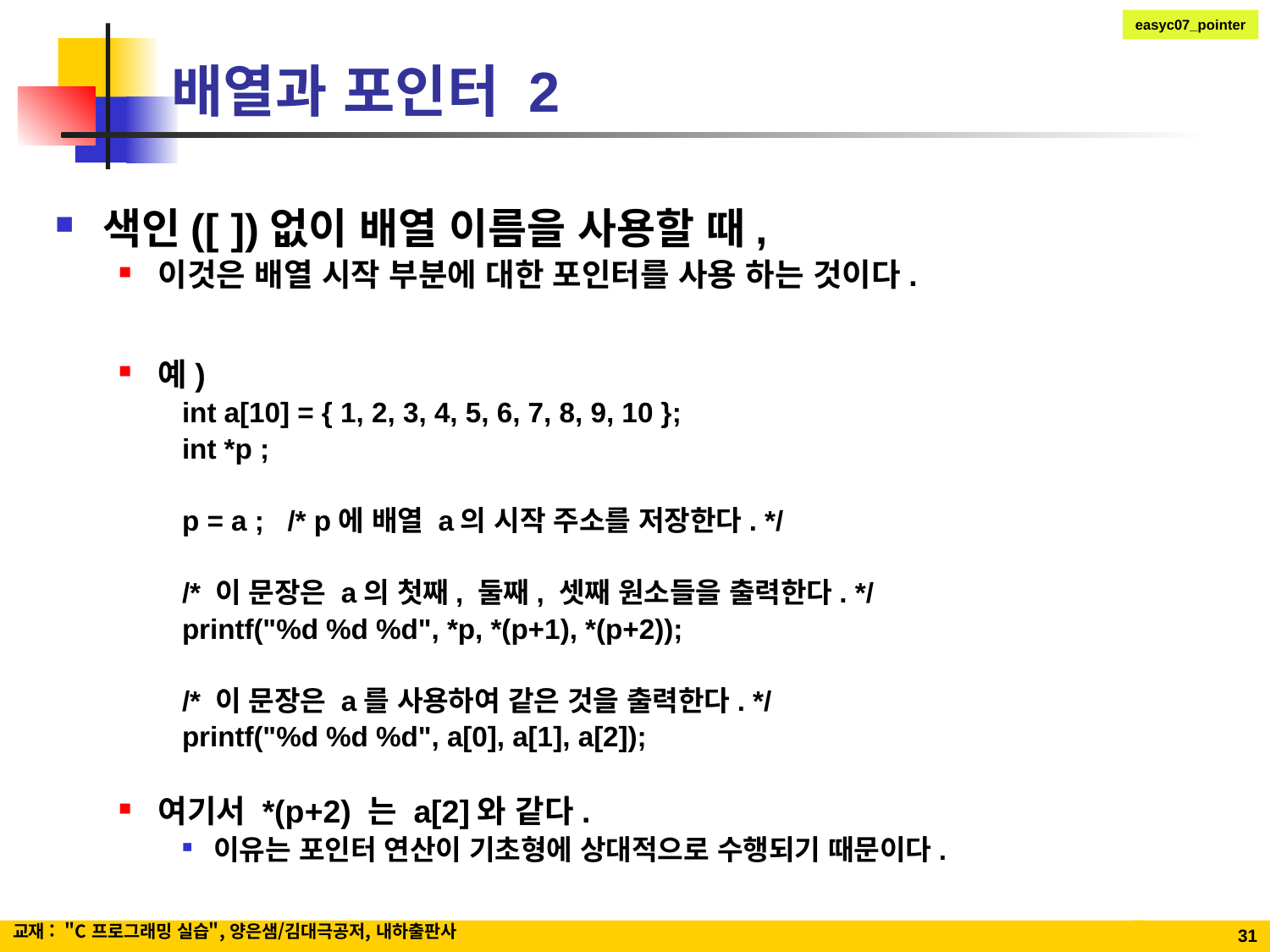

# 배열과 포인터 2
색인([ ])없이 배열 이름을 사용할 때,
이것은 배열 시작 부분에 대한 포인터를 사용 하는 것이다.

예)
int a[10] = { 1, 2, 3, 4, 5, 6, 7, 8, 9, 10 };
int *p ;

p = a ;   /* p에 배열 a의 시작 주소를 저장한다. */

/* 이 문장은 a의 첫째, 둘째, 셋째 원소들을 출력한다. */
printf("%d %d %d", *p, *(p+1), *(p+2));

/* 이 문장은 a를 사용하여 같은 것을 출력한다. */
printf("%d %d %d", a[0], a[1], a[2]);

여기서 *(p+2) 는 a[2]와 같다.
이유는 포인터 연산이 기초형에 상대적으로 수행되기 때문이다.
교재 :  "C 프로그래밍 실습", 양은샘/김대극공저, 내하출판사
31